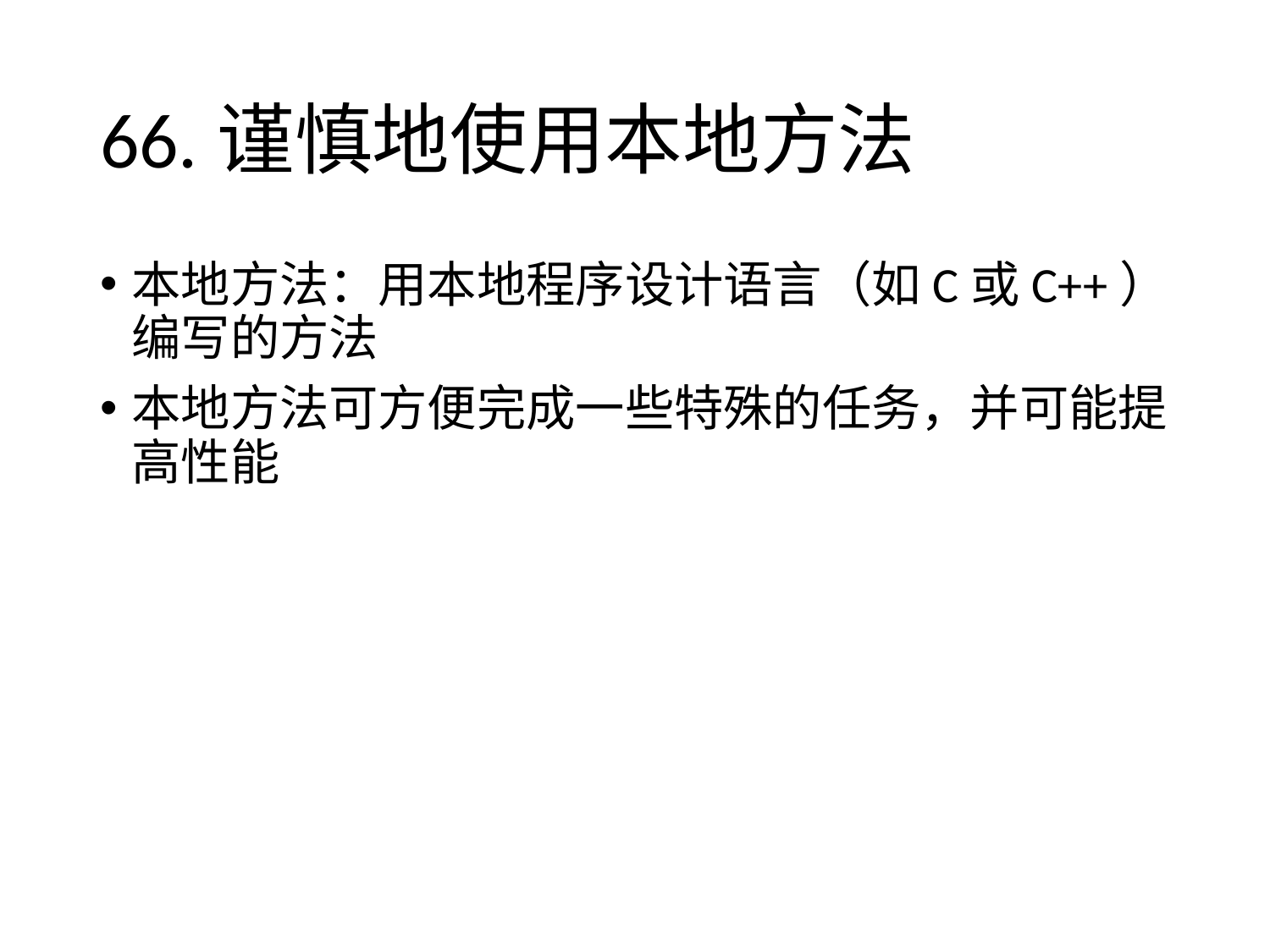

# 66.谨慎地使用本地方法
本地方法：用本地程序设计语言（如C或C++）编写的方法
本地方法可方便完成一些特殊的任务，并可能提高性能